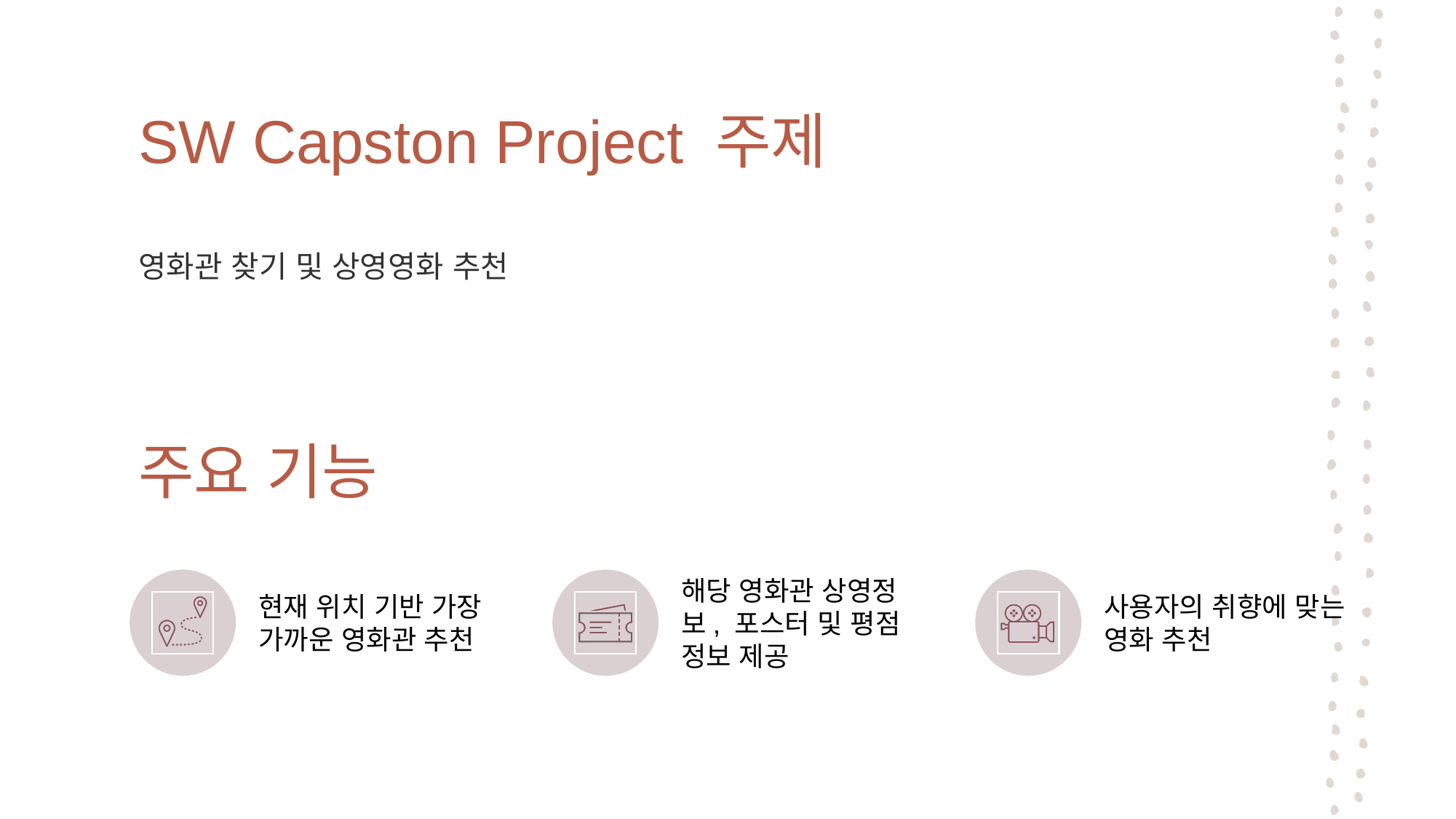

# SW Capston Project 주제
영화관 찾기 및 상영영화 추천
주요 기능
현재 위치 기반 가장 가까운 영화관 추천
해당 영화관 상영정보, 포스터 및 평점 정보 제공
사용자의 취향에 맞는 영화 추천